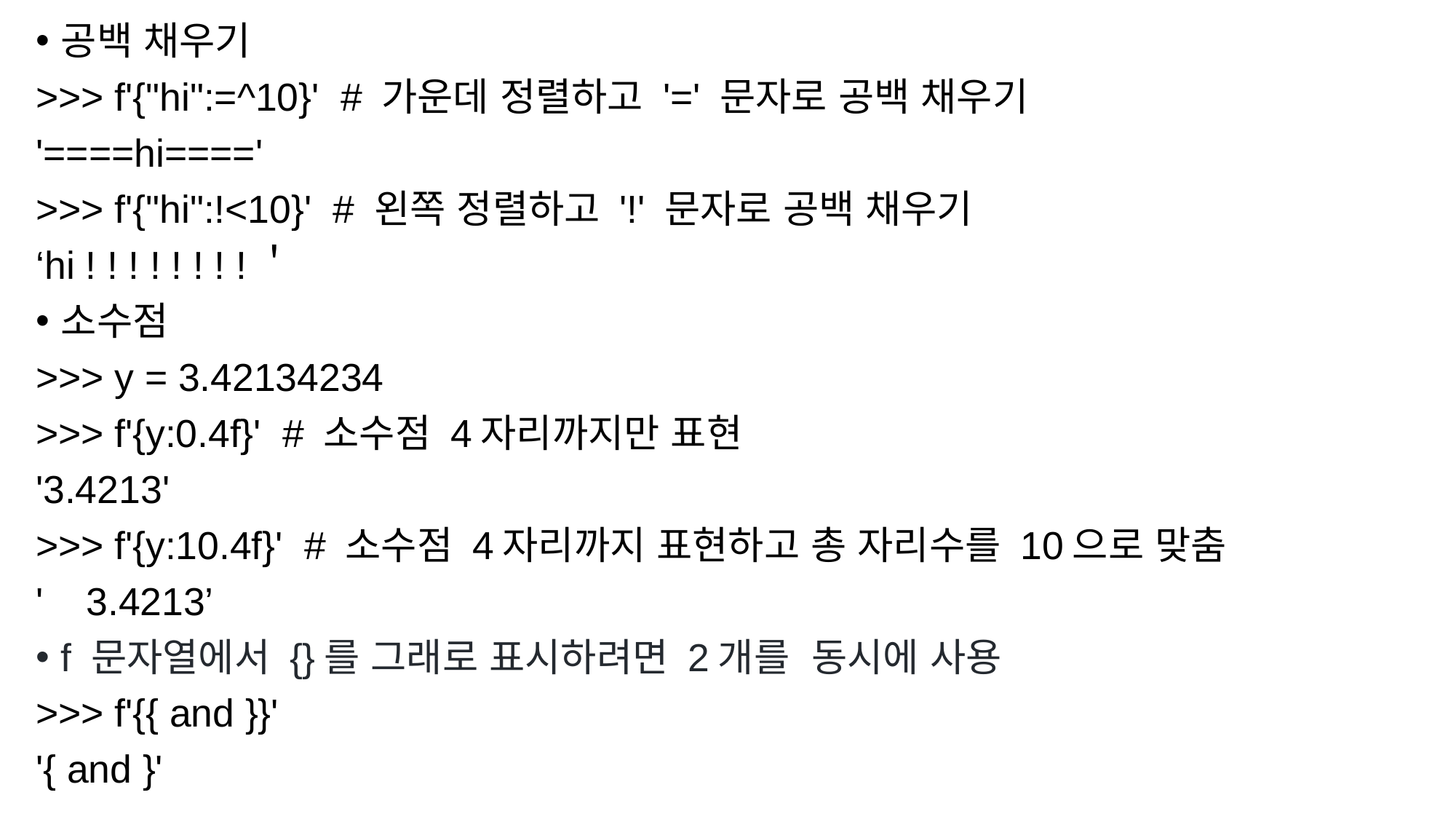

공백 채우기
>>> f'{"hi":=^10}'  # 가운데 정렬하고 '=' 문자로 공백 채우기
'====hi===='
>>> f'{"hi":!<10}'  # 왼쪽 정렬하고 '!' 문자로 공백 채우기
‘hi ! ! ! ! ! ! ! !＇
소수점
>>> y = 3.42134234
>>> f'{y:0.4f}'  # 소수점 4자리까지만 표현
'3.4213'
>>> f'{y:10.4f}'  # 소수점 4자리까지 표현하고 총 자리수를 10으로 맞춤
'    3.4213’
f 문자열에서 {}를 그래로 표시하려면 2개를  동시에 사용
>>> f'{{ and }}'
'{ and }'